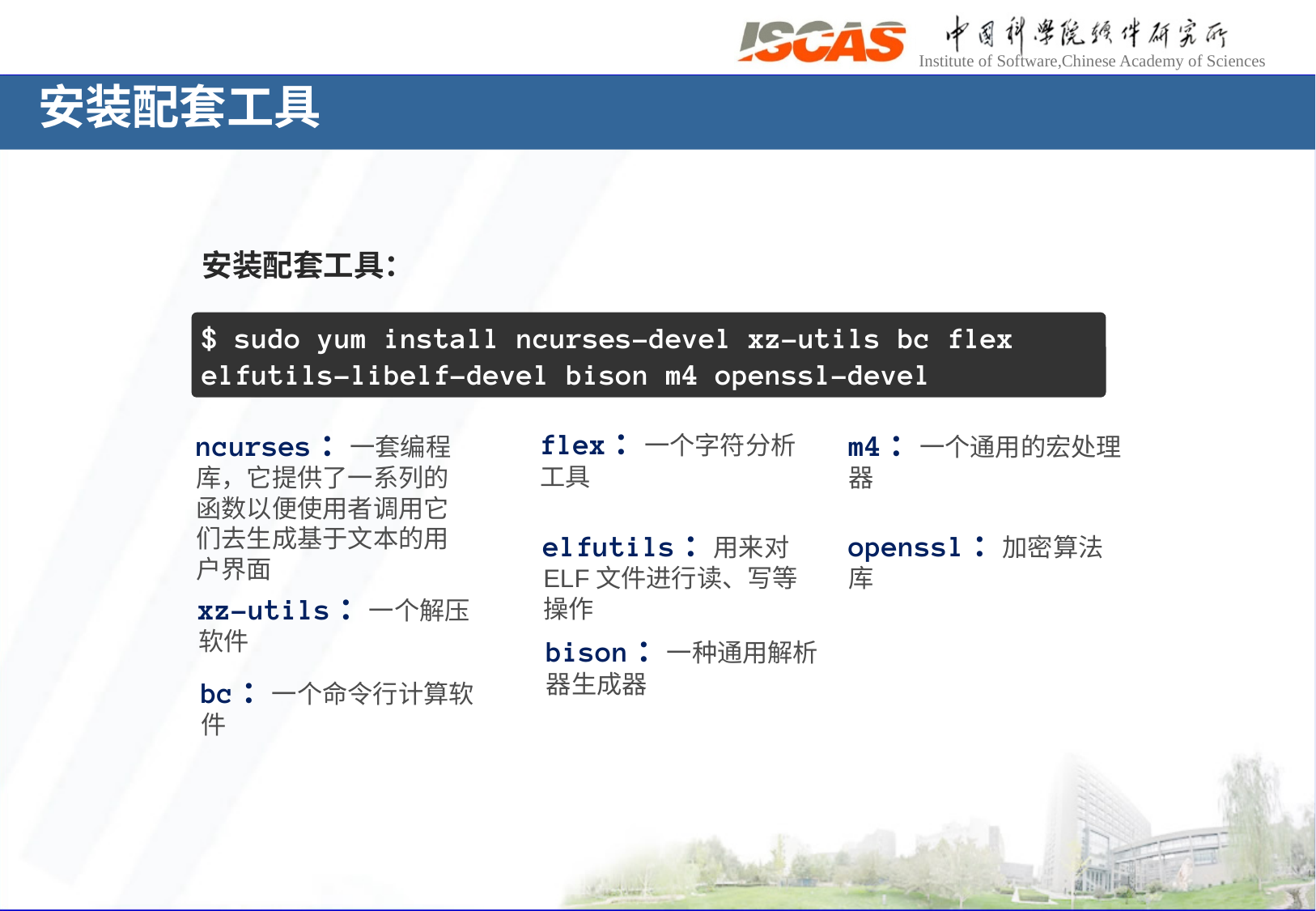

# 安装配套工具
安装配套工具：
$ sudo yum install ncurses-devel xz-utils bc flex elfutils-libelf-devel bison m4 openssl-devel
flex：一个字符分析工具

ncurses：一套编程库，它提供了一系列的函数以便使用者调用它们去生成基于文本的用户界面

m4：一个通用的宏处理器
elfutils：用来对ELF文件进行读、写等操作

openssl：加密算法库
xz-utils：一个解压软件

bison：一种通用解析器生成器

bc：一个命令行计算软件